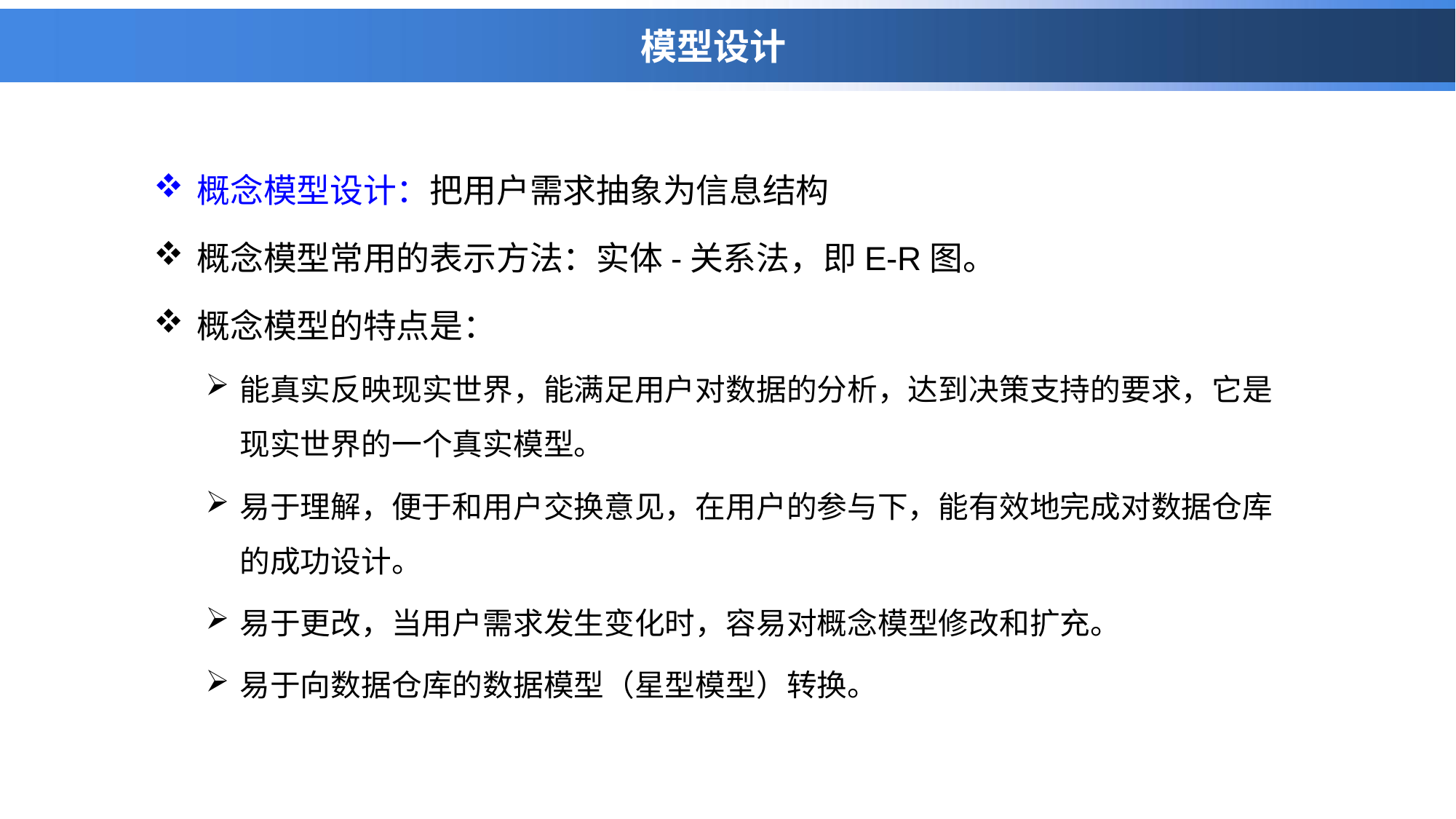

# 模型设计
概念模型设计：把用户需求抽象为信息结构
概念模型常用的表示方法：实体-关系法，即E-R图。
概念模型的特点是：
能真实反映现实世界，能满足用户对数据的分析，达到决策支持的要求，它是现实世界的一个真实模型。
易于理解，便于和用户交换意见，在用户的参与下，能有效地完成对数据仓库的成功设计。
易于更改，当用户需求发生变化时，容易对概念模型修改和扩充。
易于向数据仓库的数据模型（星型模型）转换。